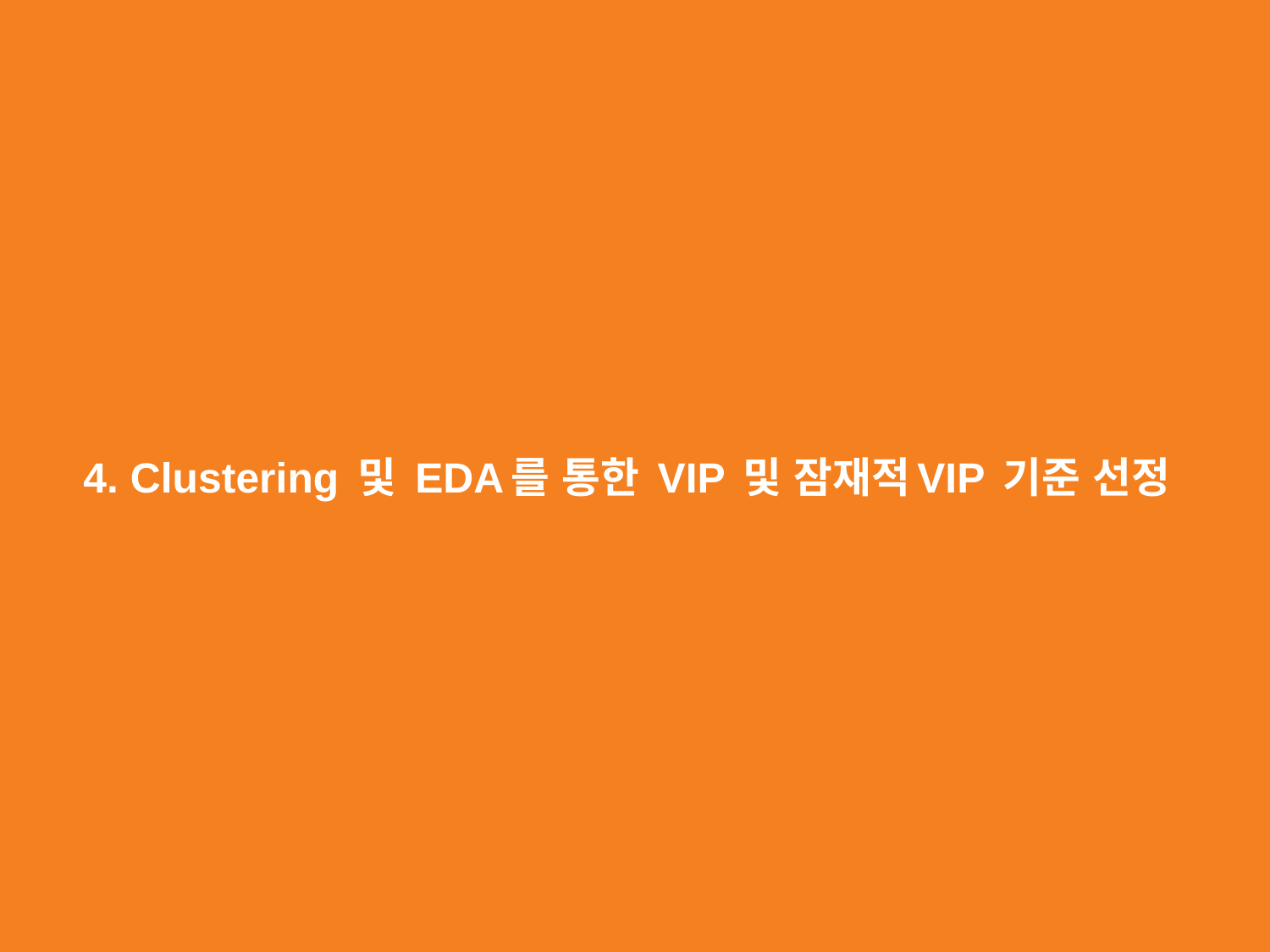

4. Clustering 및 EDA를 통한 VIP 및 잠재적VIP 기준 선정